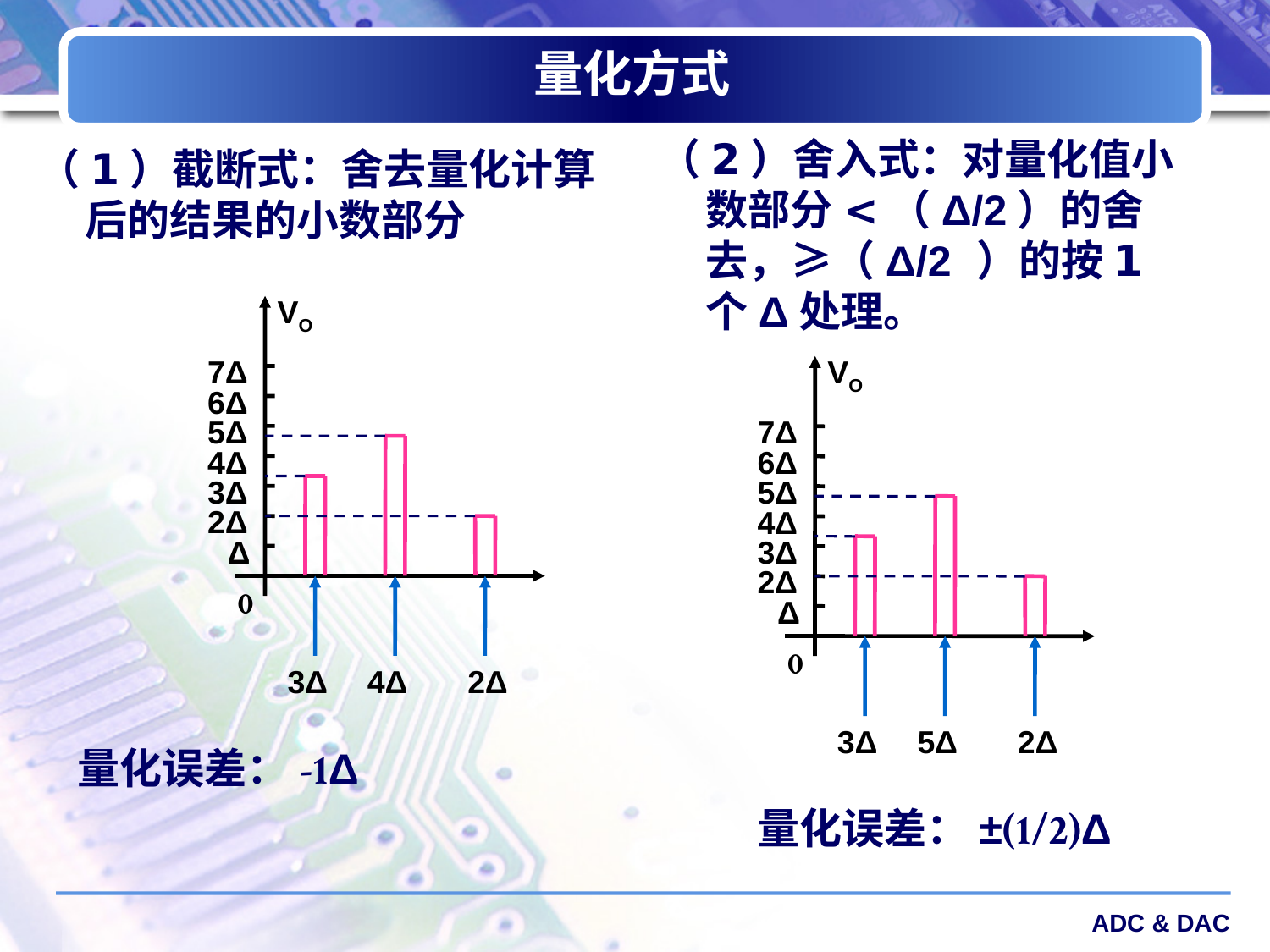

# 量化方式
（2）舍入式：对量化值小数部分<（Δ/2）的舍去，≥（Δ/2 ）的按1个Δ处理。
（1）截断式：舍去量化计算后的结果的小数部分
VO

7Δ

VO

6Δ

5Δ
7Δ

4Δ

6Δ

3Δ
5Δ

2Δ
4Δ

Δ
3Δ

2Δ
0

3Δ

4Δ

2Δ

Δ

0

3Δ

5Δ

2Δ
量化误差：-1Δ
量化误差：±(1/2)Δ